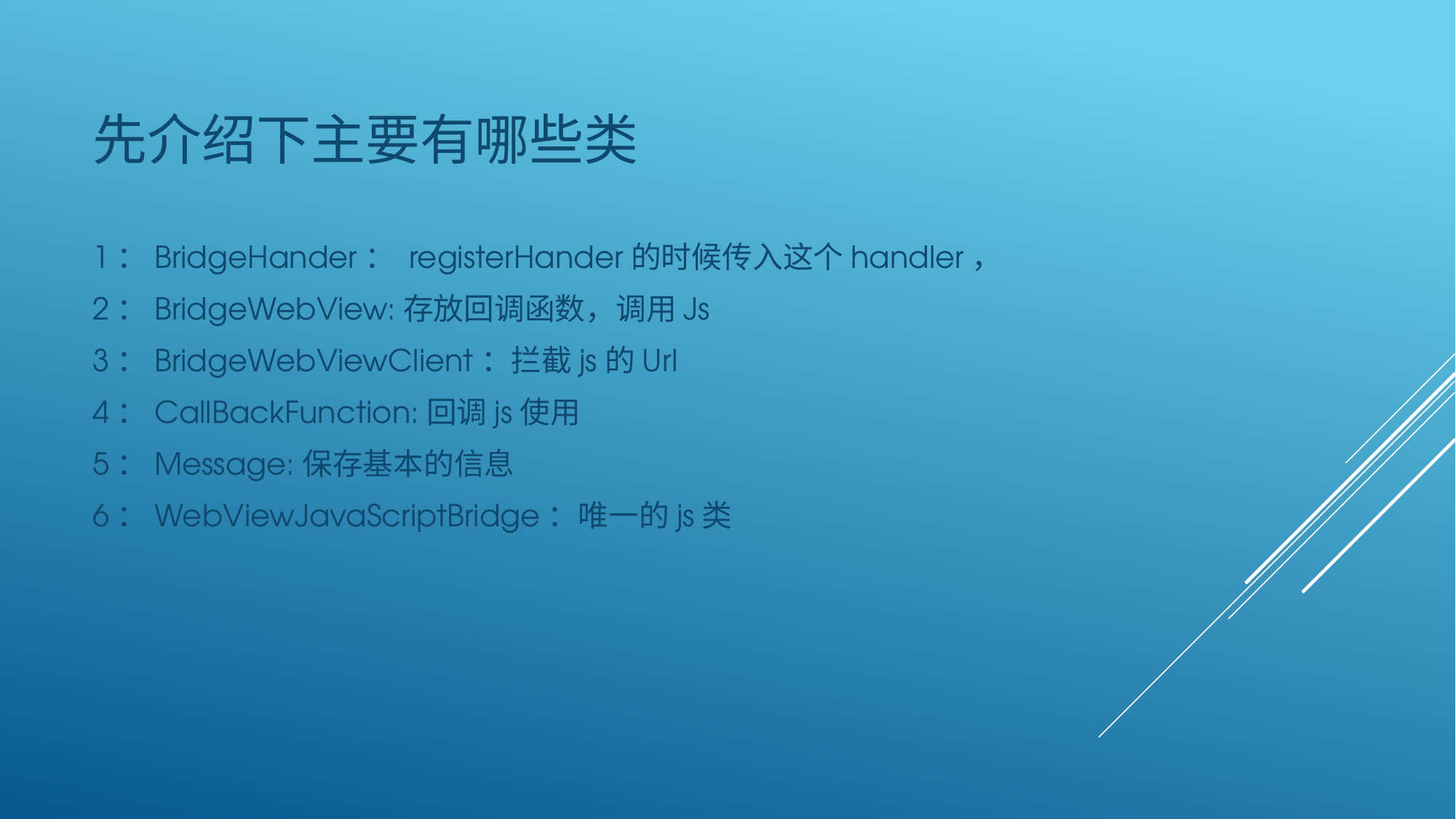

先介绍下主要有哪些类

1：BridgeHander： registerHander的时候传入这个handler，
2：BridgeWebView:存放回调函数，调用Js
3：BridgeWebViewClient：拦截js的Url
4：CallBackFunction:回调js使用
5：Message:保存基本的信息
6：WebViewJavaScriptBridge：唯一的js类
#